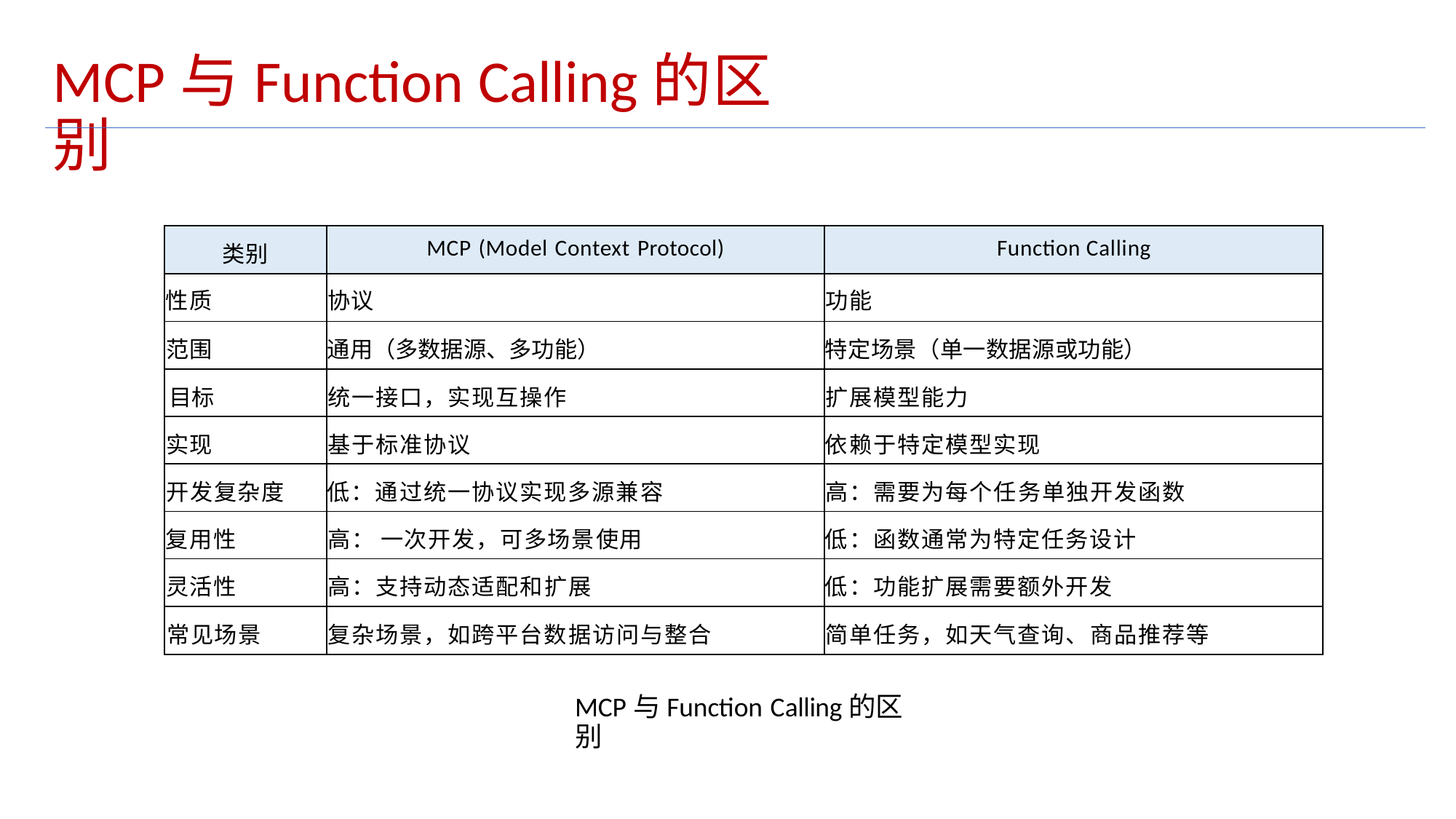

MCP与Function Calling的区别

| 类别 | MCP (Model Context Protocol) | Function Calling |
| --- | --- | --- |
| 性质 | 协议 | 功能 |
| 范围 | 通用（多数据源、多功能） | 特定场景（单一数据源或功能） |
| 目标 | 统一接口，实现互操作 | 扩展模型能力 |
| 实现 | 基于标准协议 | 依赖于特定模型实现 |
| 开发复杂度 | 低：通过统一协议实现多源兼容 | 高：需要为每个任务单独开发函数 |
| 复用性 | 高： 一次开发，可多场景使用 | 低：函数通常为特定任务设计 |
| 灵活性 | 高：支持动态适配和扩展 | 低：功能扩展需要额外开发 |
| 常见场景 | 复杂场景，如跨平台数据访问与整合 | 简单任务，如天气查询、商品推荐等 |

MCP与Function Calling的区别